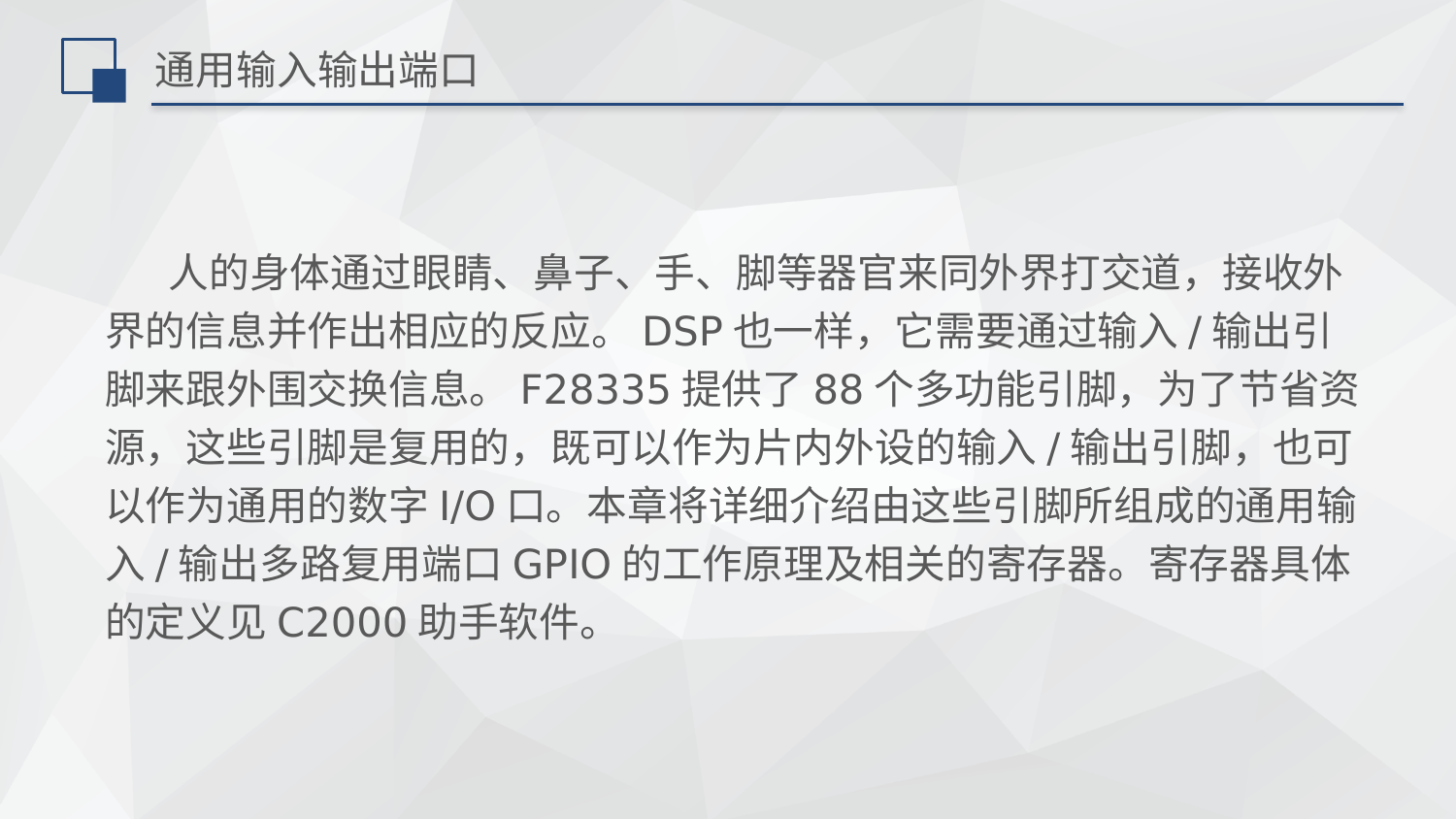

# 通用输入输出端口
      人的身体通过眼睛、鼻子、手、脚等器官来同外界打交道，接收外界的信息并作出相应的反应。DSP也一样，它需要通过输入/输出引脚来跟外围交换信息。F28335提供了88个多功能引脚，为了节省资源，这些引脚是复用的，既可以作为片内外设的输入/输出引脚，也可以作为通用的数字I/O口。本章将详细介绍由这些引脚所组成的通用输入/输出多路复用端口GPIO的工作原理及相关的寄存器。寄存器具体的定义见C2000助手软件。